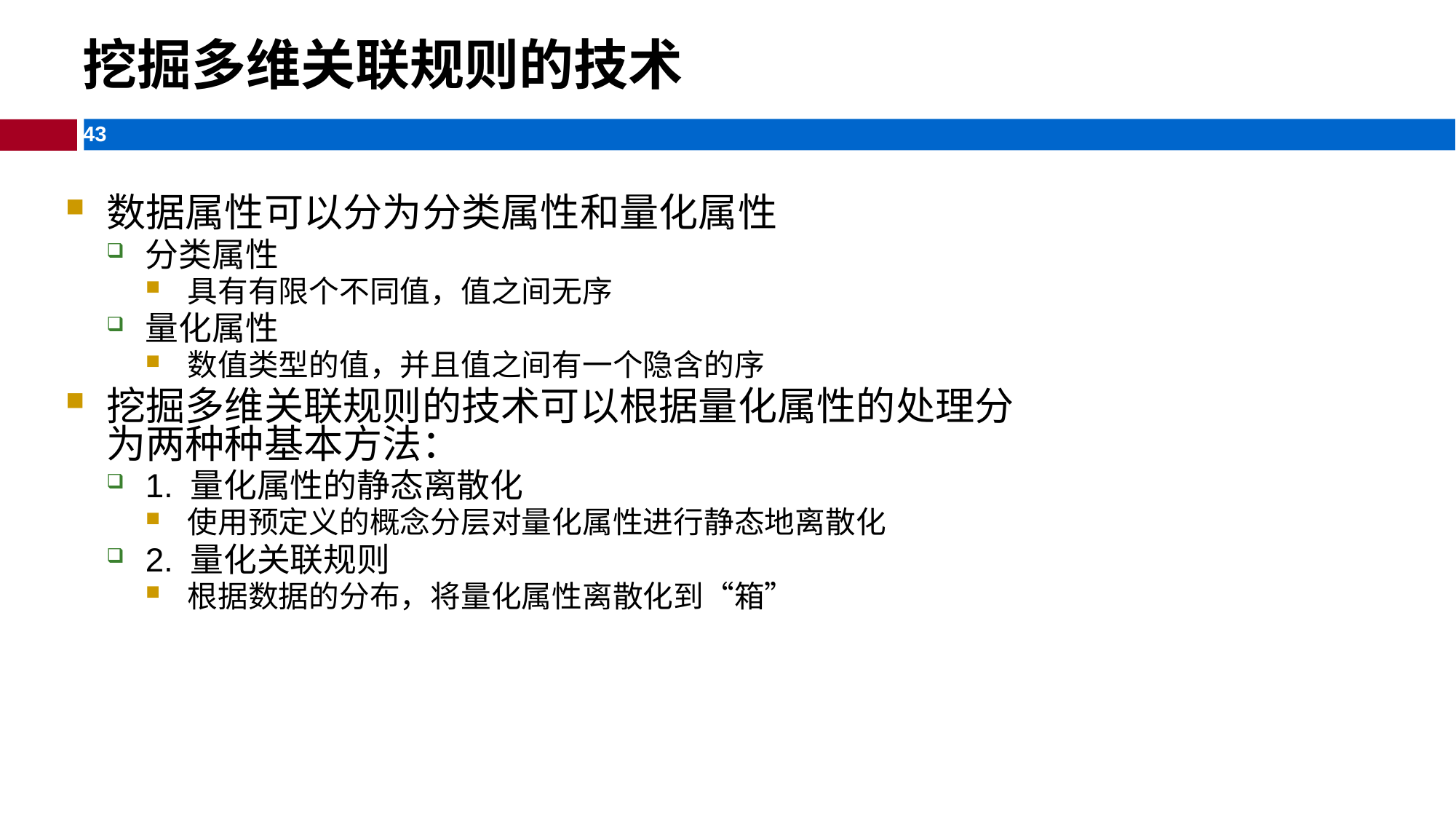

挖掘多维关联规则的技术
数据属性可以分为分类属性和量化属性
分类属性
具有有限个不同值，值之间无序
量化属性
数值类型的值，并且值之间有一个隐含的序
挖掘多维关联规则的技术可以根据量化属性的处理分为两种种基本方法：
1. 量化属性的静态离散化
使用预定义的概念分层对量化属性进行静态地离散化
2. 量化关联规则
根据数据的分布，将量化属性离散化到“箱”